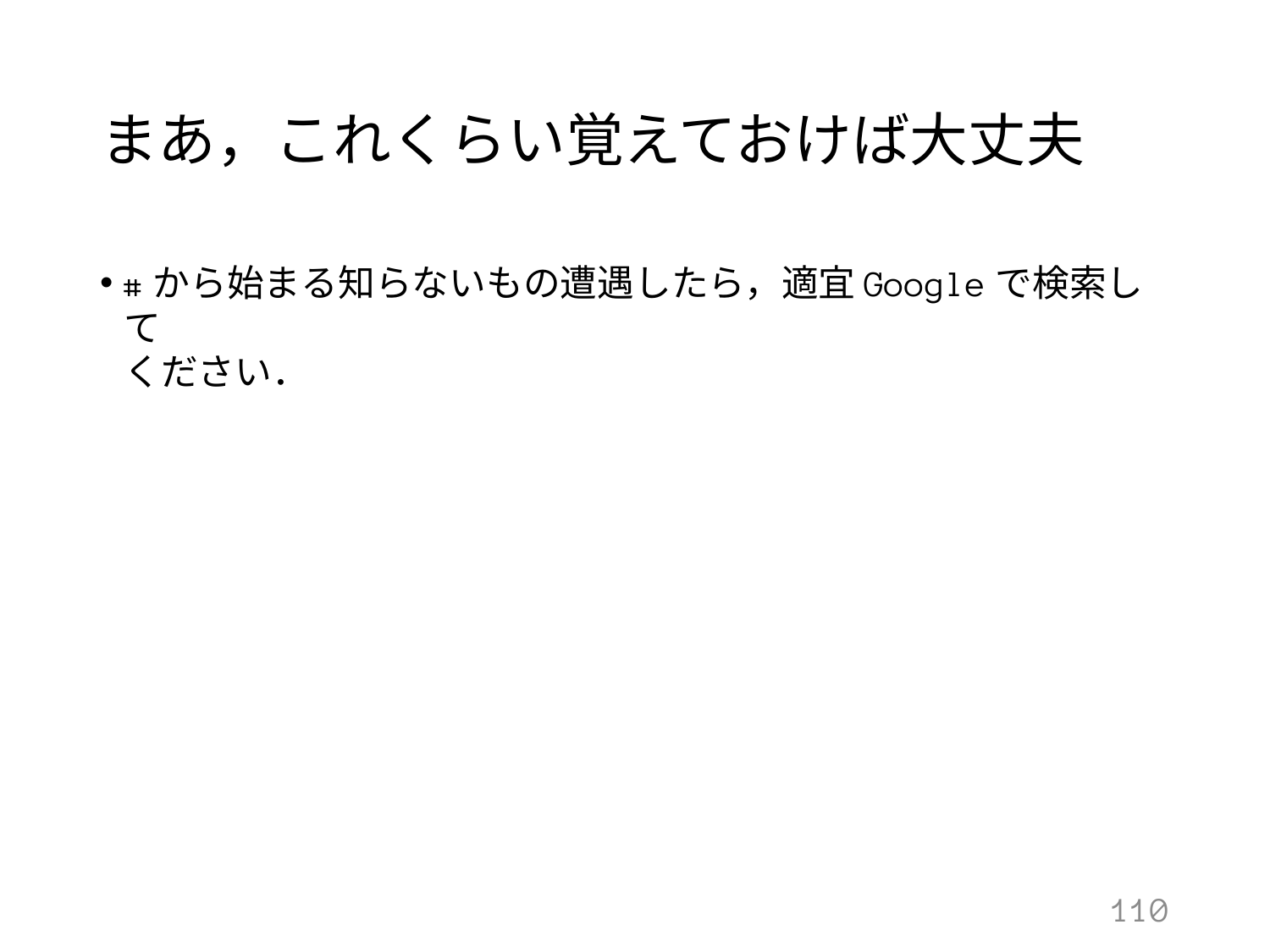

# まあ，これくらい覚えておけば大丈夫
#から始まる知らないもの遭遇したら，適宜Googleで検索して
ください．
110